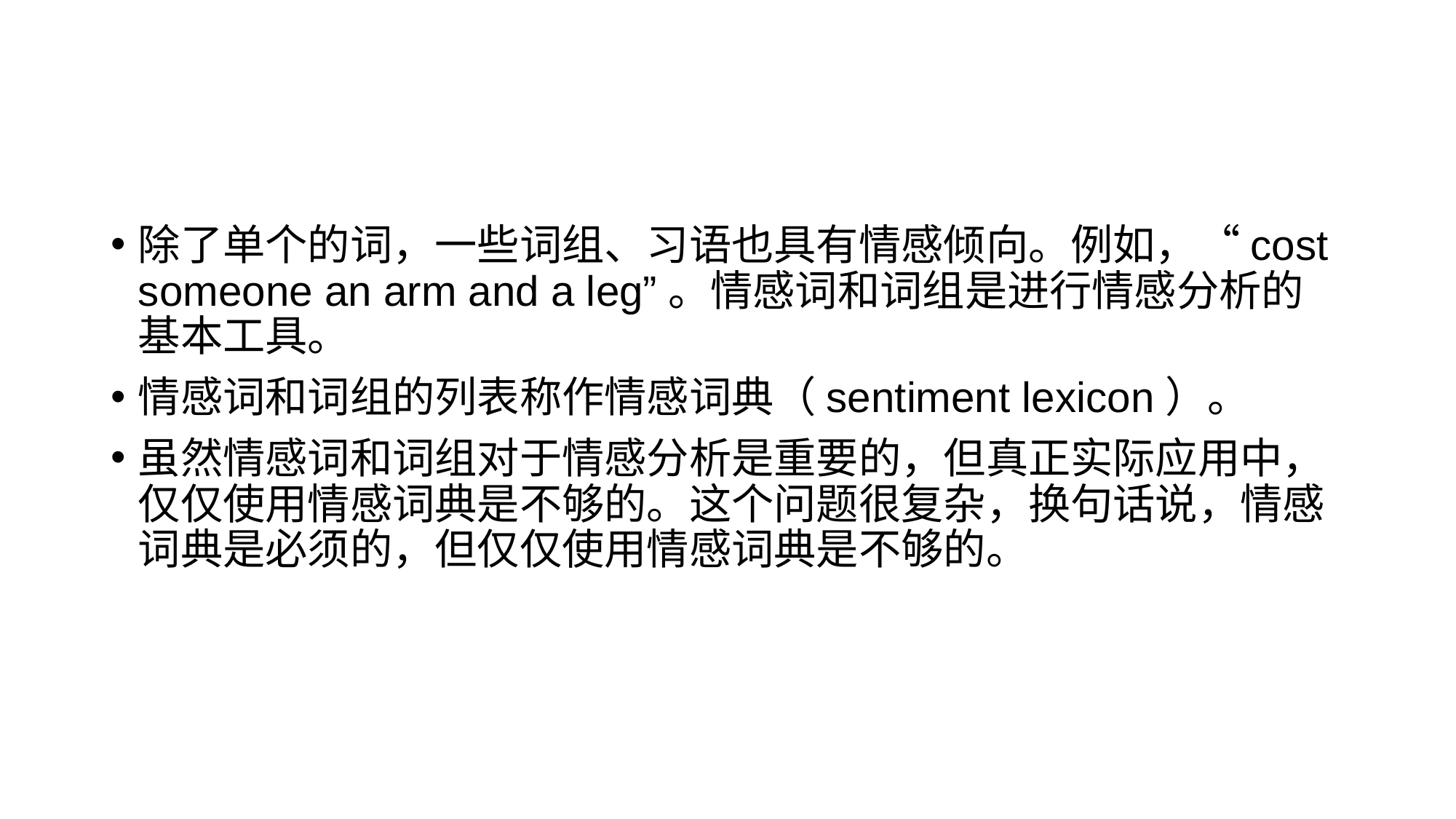

#
除了单个的词，一些词组、习语也具有情感倾向。例如，“cost someone an arm and a leg”。情感词和词组是进行情感分析的基本工具。
情感词和词组的列表称作情感词典（sentiment lexicon）。
虽然情感词和词组对于情感分析是重要的，但真正实际应用中，仅仅使用情感词典是不够的。这个问题很复杂，换句话说，情感词典是必须的，但仅仅使用情感词典是不够的。